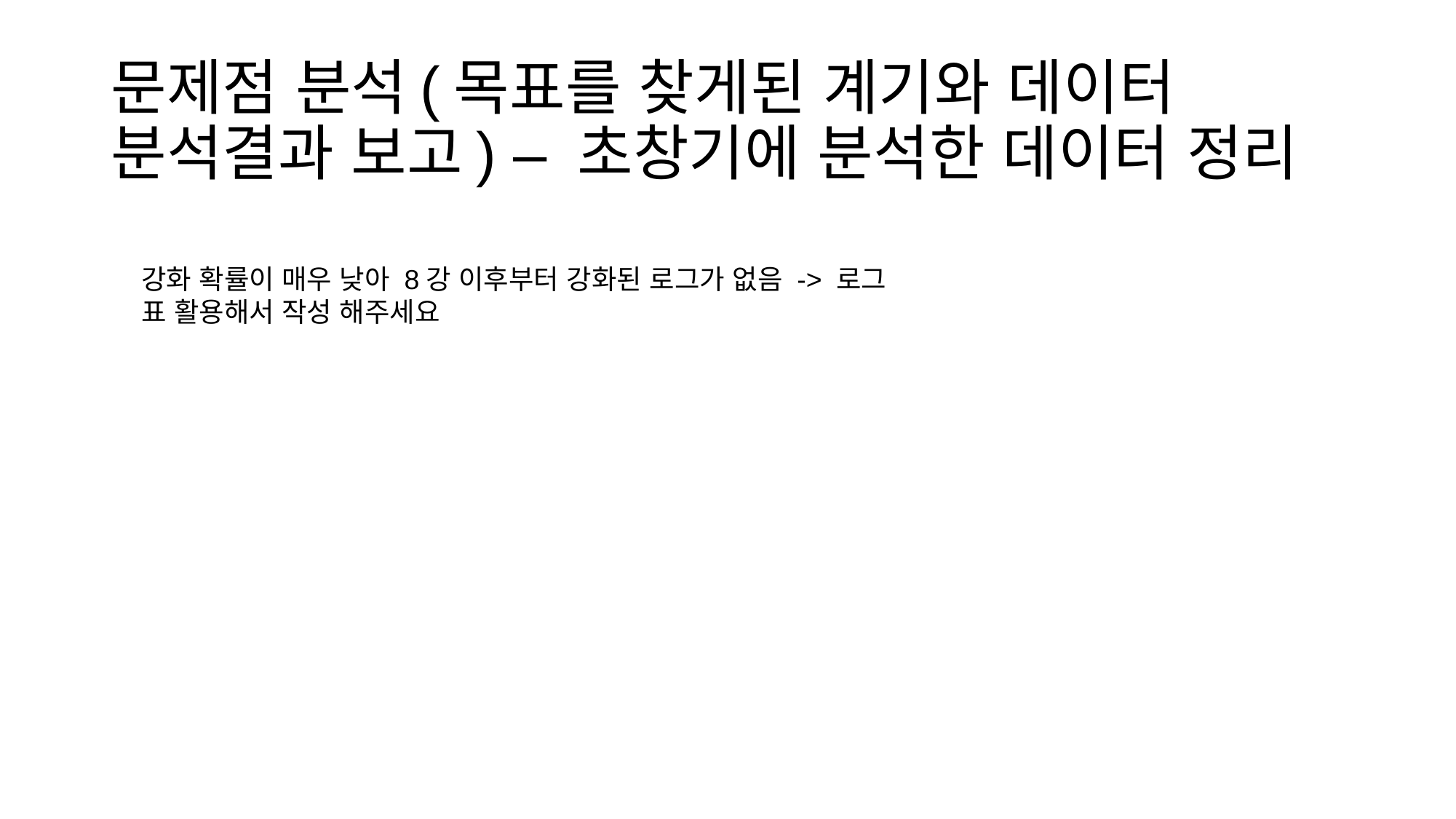

# 문제점 분석(목표를 찾게된 계기와 데이터 분석결과 보고) – 초창기에 분석한 데이터 정리
강화 확률이 매우 낮아 8강 이후부터 강화된 로그가 없음 -> 로그 표 활용해서 작성 해주세요